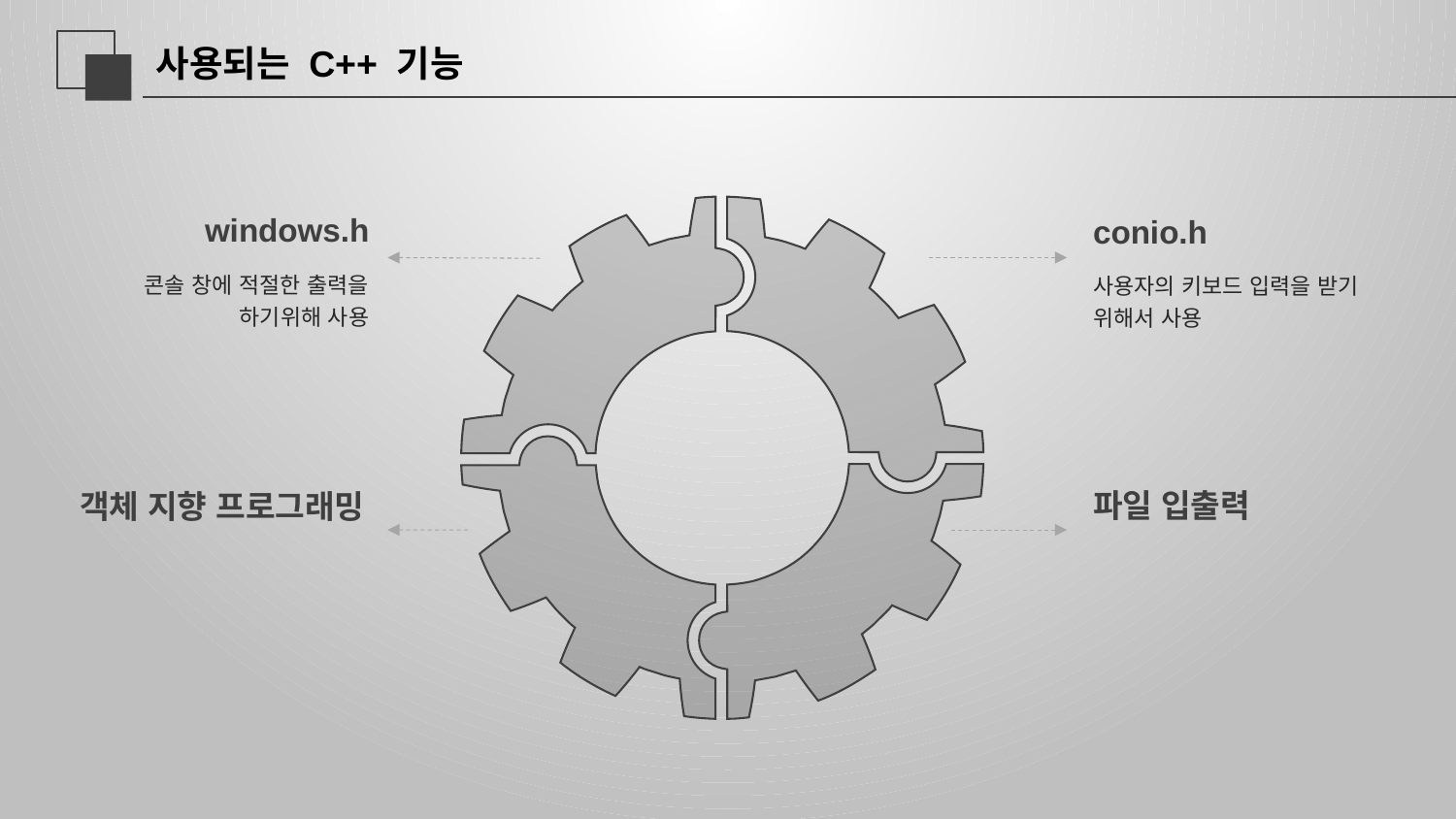

延迟符
# 사용되는 C++ 기능

windows.h
콘솔 창에 적절한 출력을 하기위해 사용
conio.h
사용자의 키보드 입력을 받기 위해서 사용

파일 입출력

객체 지향 프로그래밍